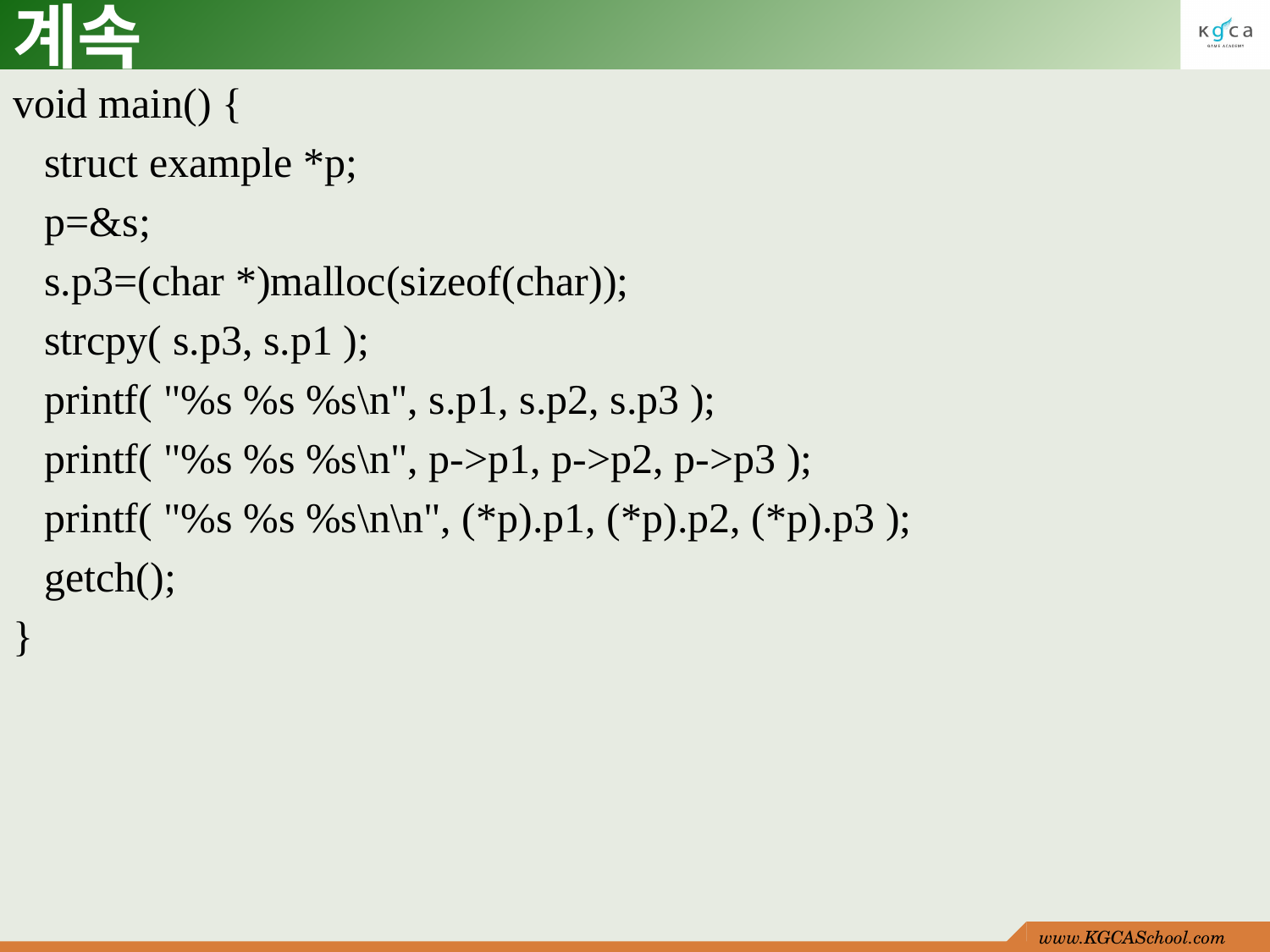

# 계속
void main() {
   struct example *p;
   p=&s;
   s.p3=(char *)malloc(sizeof(char));
   strcpy( s.p3, s.p1 );
   printf( "%s %s %s\n", s.p1, s.p2, s.p3 );
   printf( "%s %s %s\n", p->p1, p->p2, p->p3 );
   printf( "%s %s %s\n\n", (*p).p1, (*p).p2, (*p).p3 );
   getch();
}